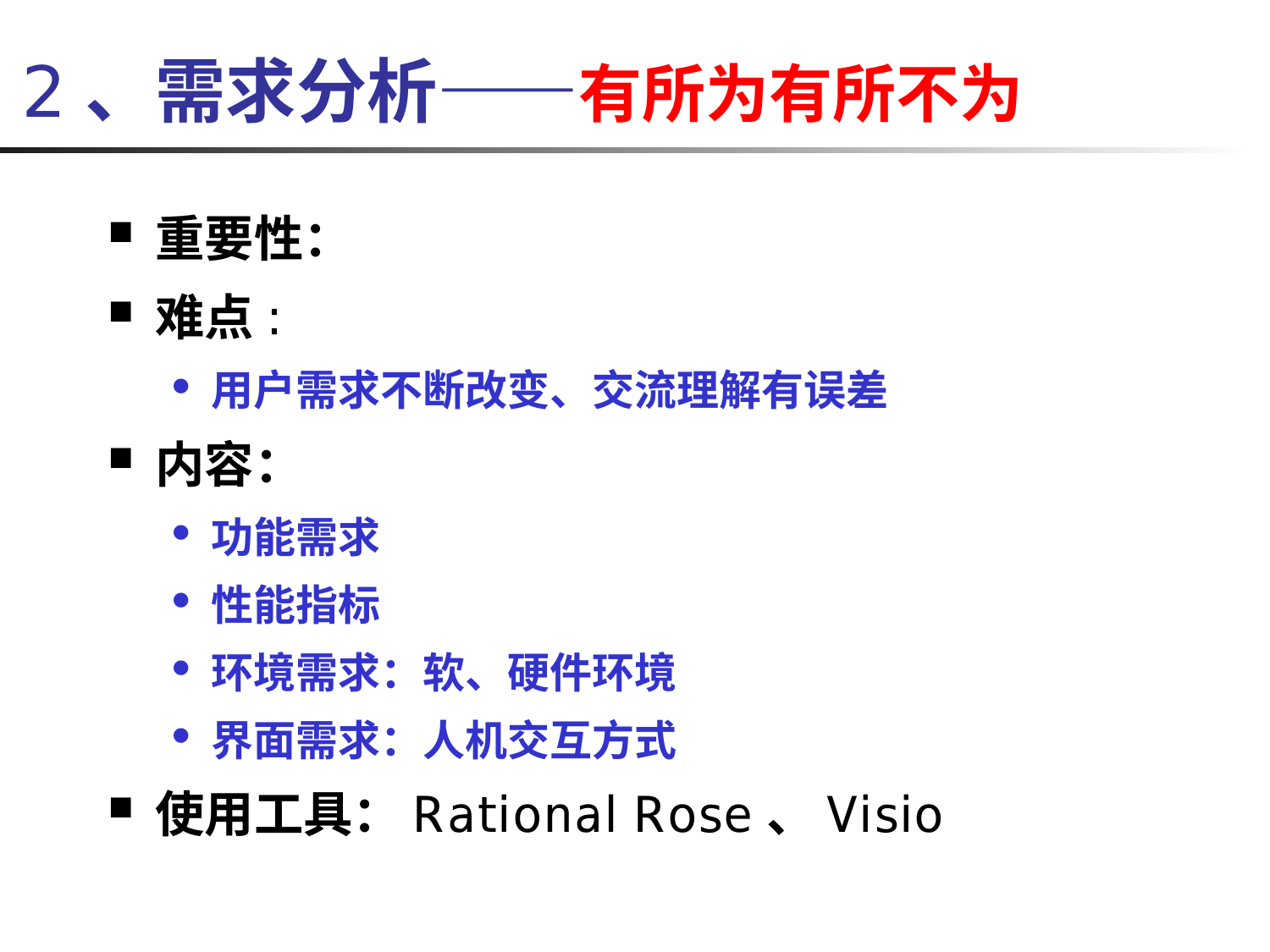

# 2、需求分析——有所为有所不为
重要性：
难点:
用户需求不断改变、交流理解有误差
内容：
功能需求
性能指标
环境需求：软、硬件环境
界面需求：人机交互方式
使用工具：Rational Rose、Visio
7